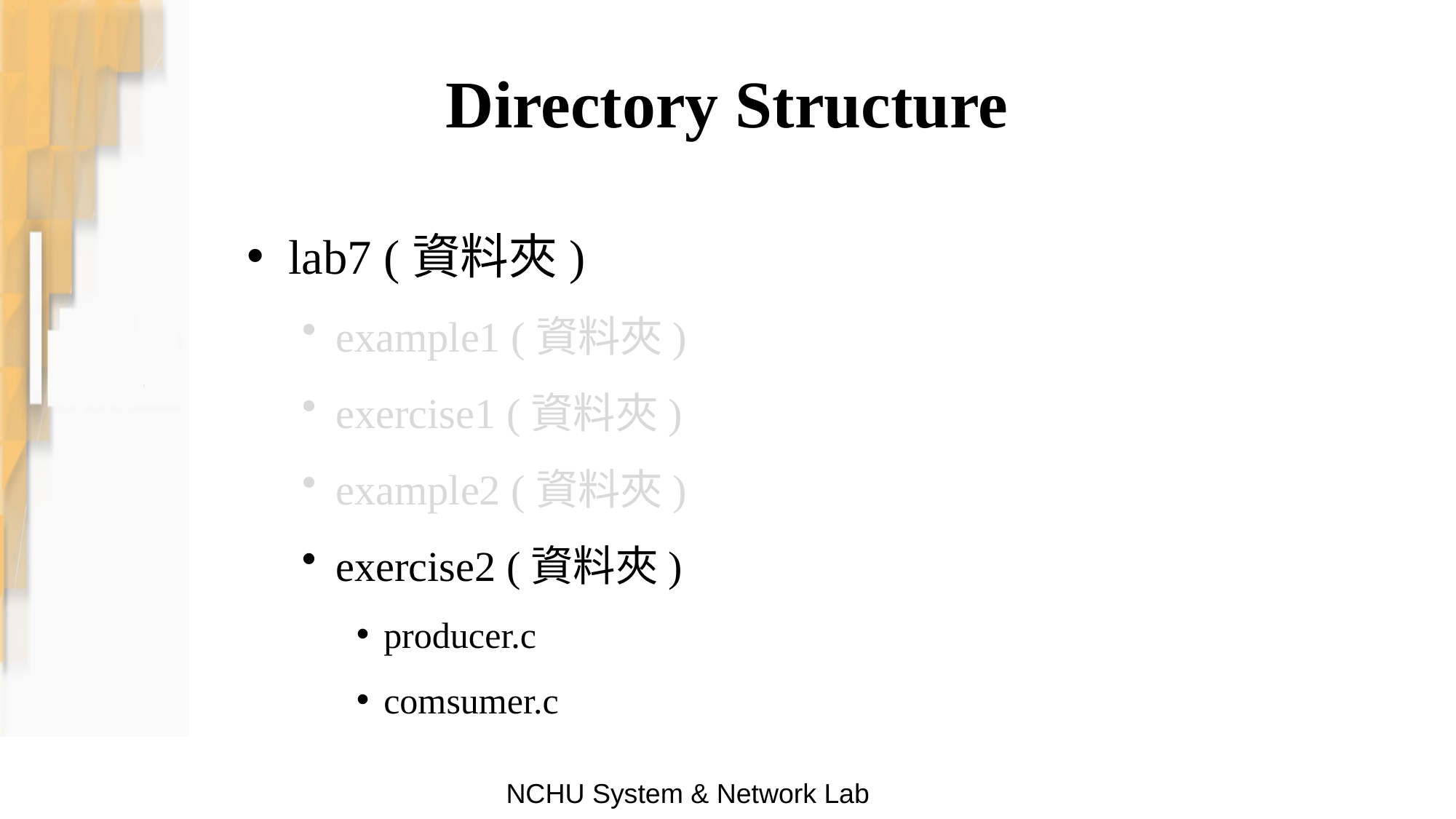

# Directory Structure
lab7 (資料夾)
example1 (資料夾)
exercise1 (資料夾)
example2 (資料夾)
exercise2 (資料夾)
producer.c
comsumer.c

NCHU System & Network Lab